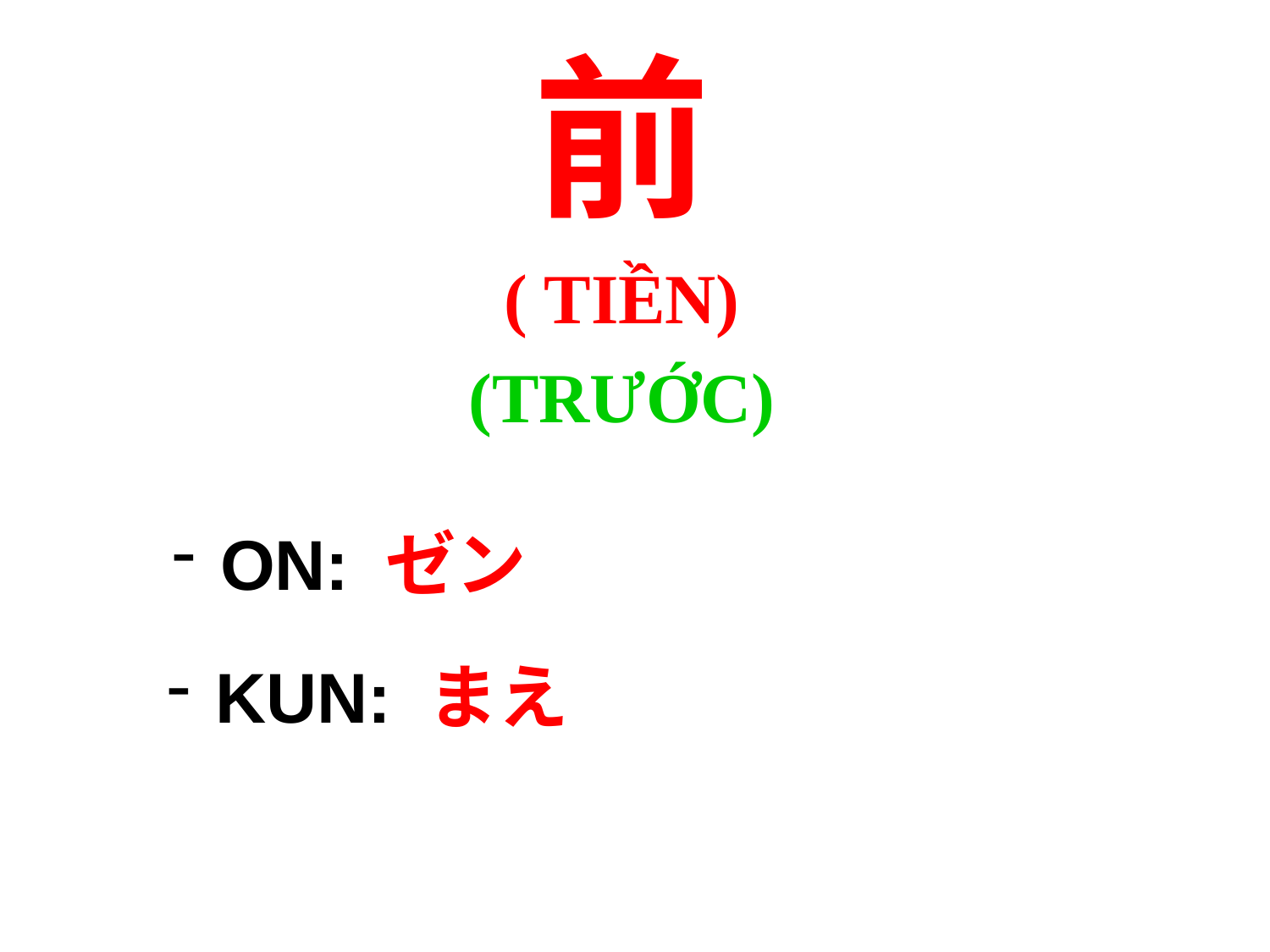

前
( TIỀN)
(TRƯỚC)
ON: ゼン

KUN: まえ